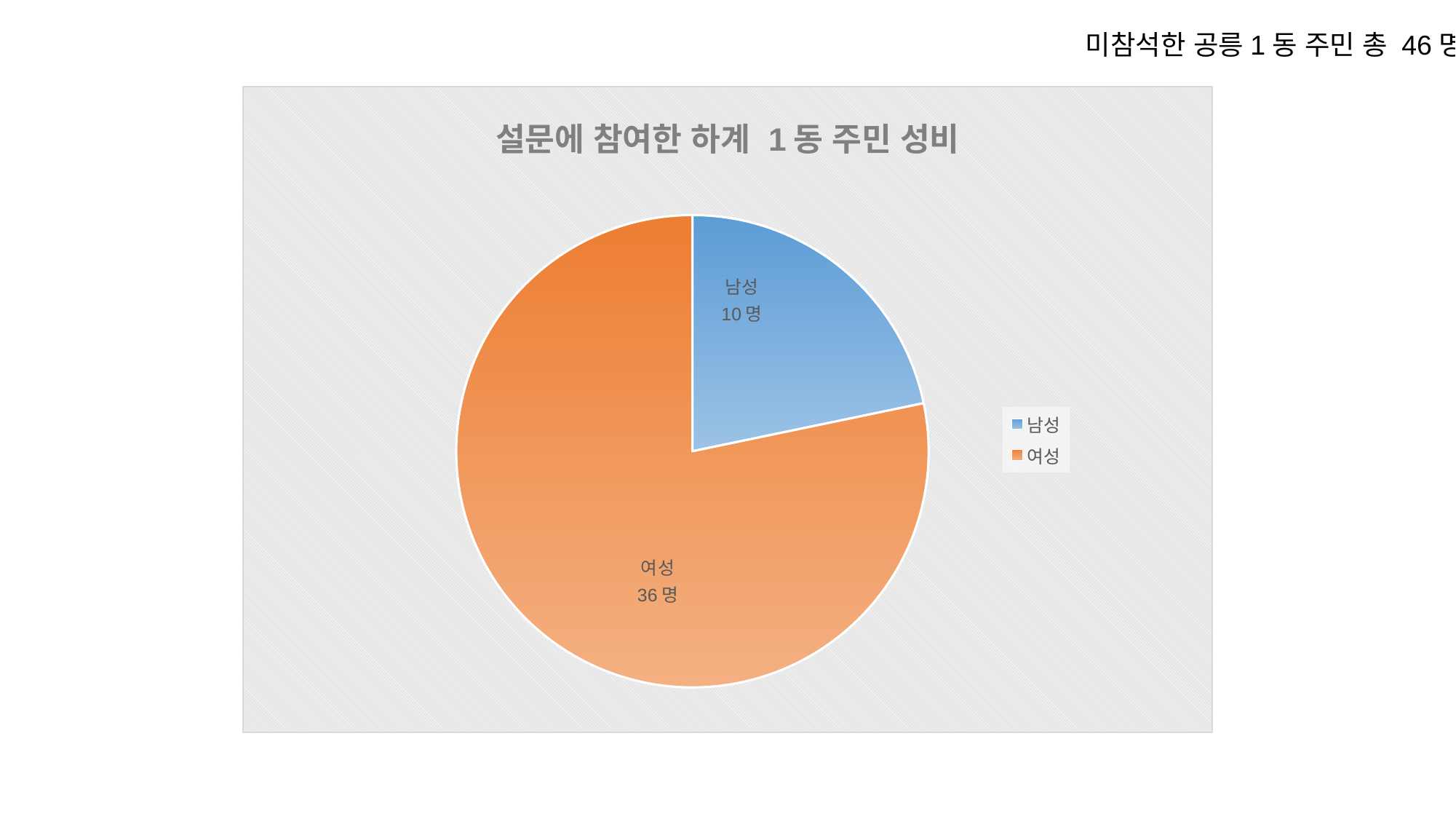

미참석한 공릉1동 주민 총 46명

### Chart: 설문에 참여한 하계 1동 주민 성비

| Category | 설문에 참여한 공릉 1동 주민 성비 |
|---|---|
| 남성 | 10.0 |
| 여성 | 36.0 |